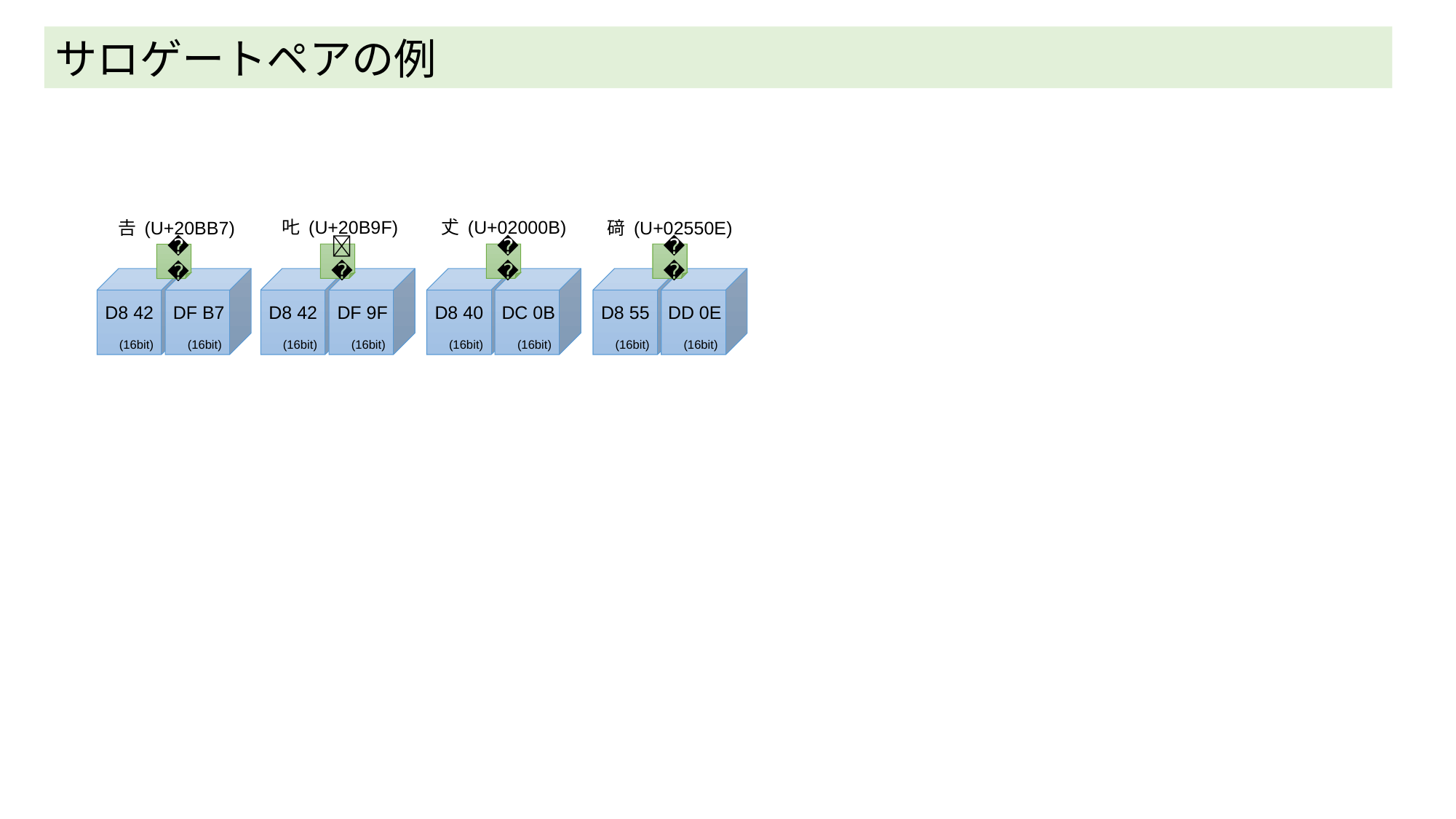

サロゲートペアの例
𠮟 (U+20B9F)
𠀋 (U+02000B)
𥔎 (U+02550E)
𠮷 (U+20BB7)
𠮟
𠀋
𥔎
𠮷

DF 9F
DC 0B
DD 0E
D8 42
D8 40
D8 55
DF B7
D8 42
(16bit)
(16bit)
(16bit)
(16bit)
(16bit)
(16bit)
(16bit)
(16bit)